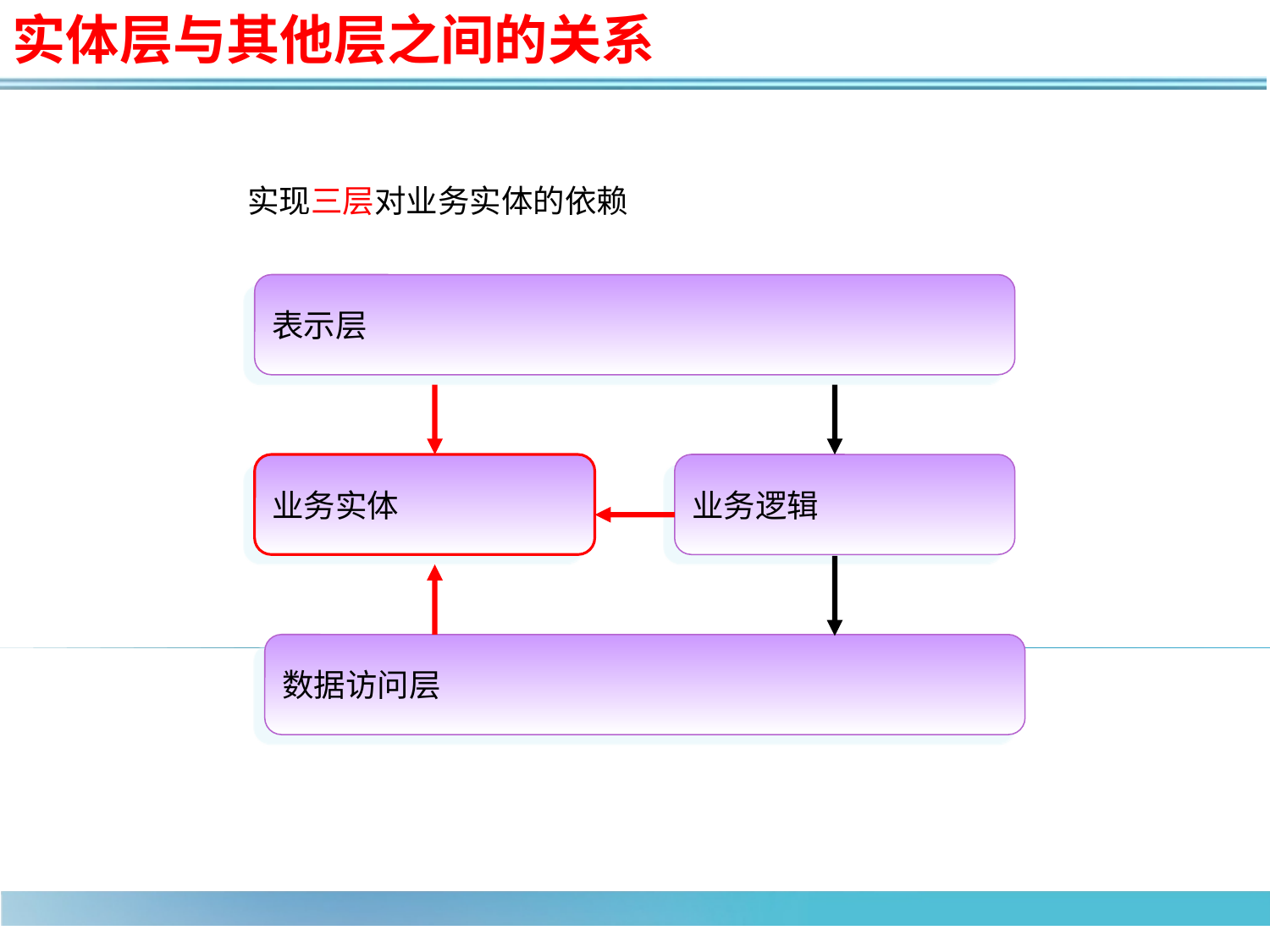

# 实体层与其他层之间的关系
实现三层对业务实体的依赖
表示层

业务实体

业务逻辑

数据访问层